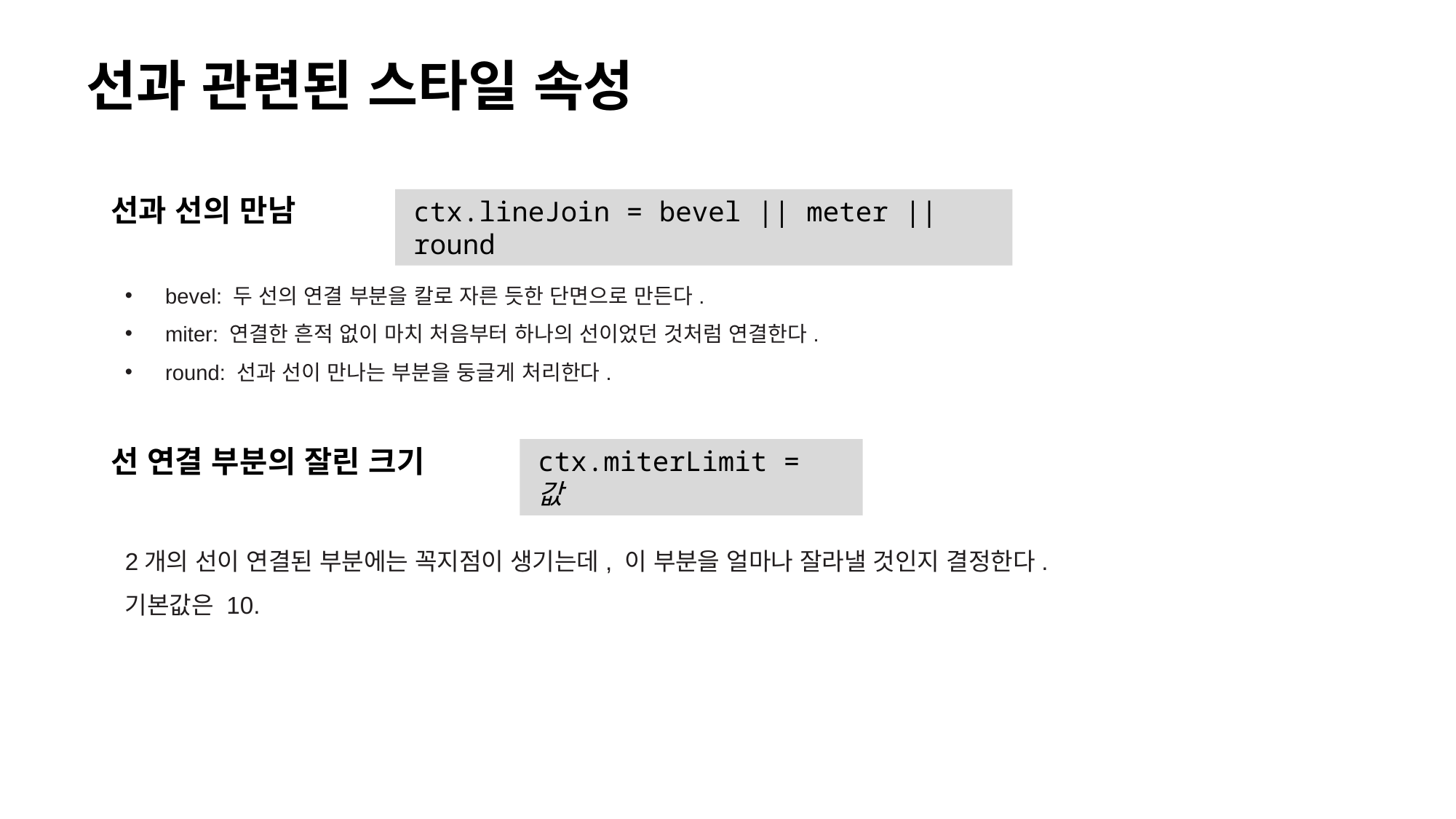

# 선과 관련된 스타일 속성
선과 선의 만남
ctx.lineJoin = bevel || meter || round
 bevel: 두 선의 연결 부분을 칼로 자른 듯한 단면으로 만든다.
 miter: 연결한 흔적 없이 마치 처음부터 하나의 선이었던 것처럼 연결한다.
 round: 선과 선이 만나는 부분을 둥글게 처리한다.
선 연결 부분의 잘린 크기
ctx.miterLimit = 값
2개의 선이 연결된 부분에는 꼭지점이 생기는데, 이 부분을 얼마나 잘라낼 것인지 결정한다.
기본값은 10.